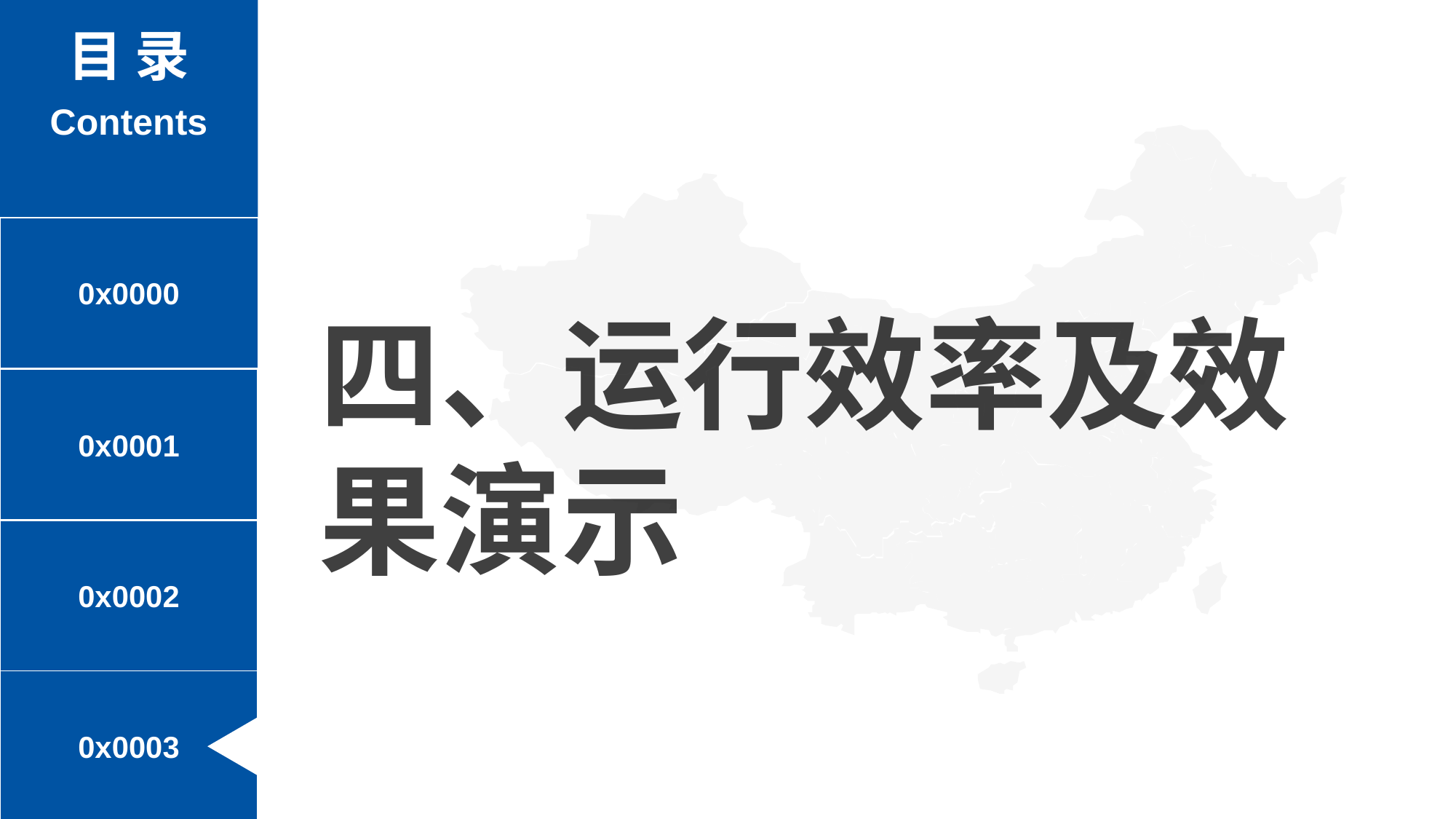

目 录
Contents
0x0000
四、运行效率及效果演示
0x0001
0x0002
0x0003